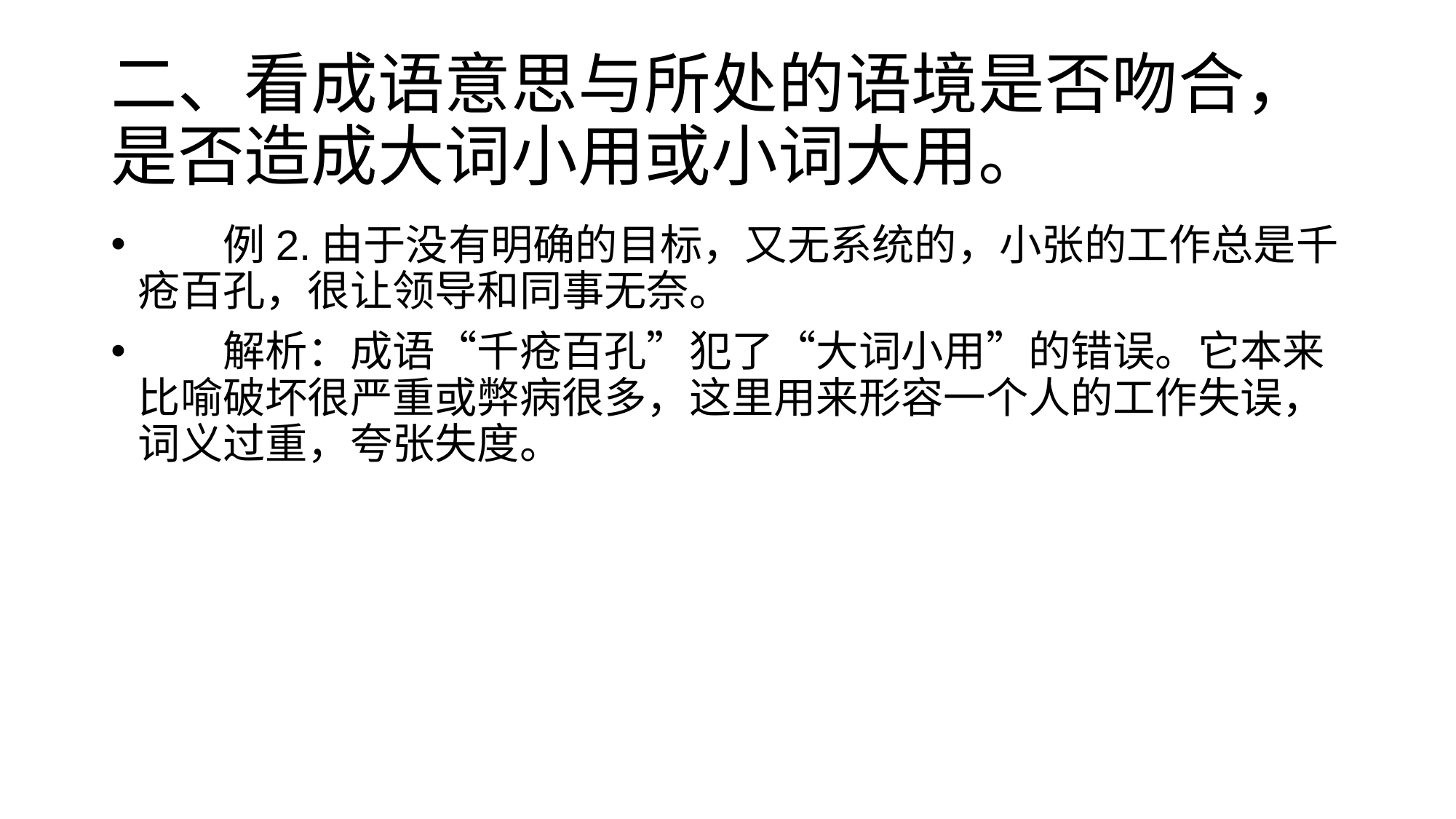

# 二、看成语意思与所处的语境是否吻合，是否造成大词小用或小词大用。
　　例2.由于没有明确的目标，又无系统的，小张的工作总是千疮百孔，很让领导和同事无奈。
　　解析：成语“千疮百孔”犯了“大词小用”的错误。它本来比喻破坏很严重或弊病很多，这里用来形容一个人的工作失误，词义过重，夸张失度。